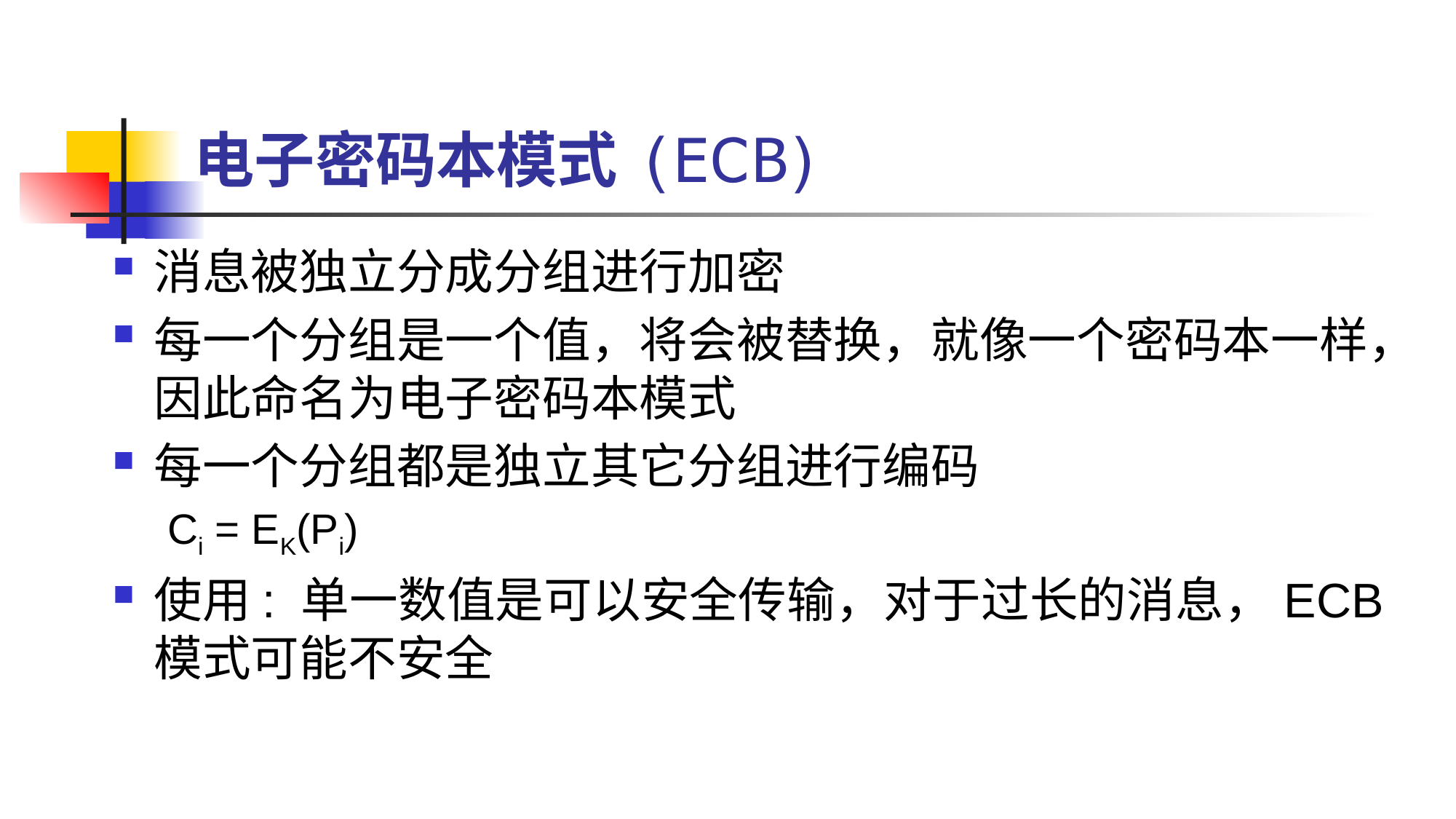

# 电子密码本模式 (ECB)
消息被独立分成分组进行加密
每一个分组是一个值，将会被替换，就像一个密码本一样，因此命名为电子密码本模式
每一个分组都是独立其它分组进行编码
Ci = EK(Pi)
使用: 单一数值是可以安全传输，对于过长的消息，ECB模式可能不安全